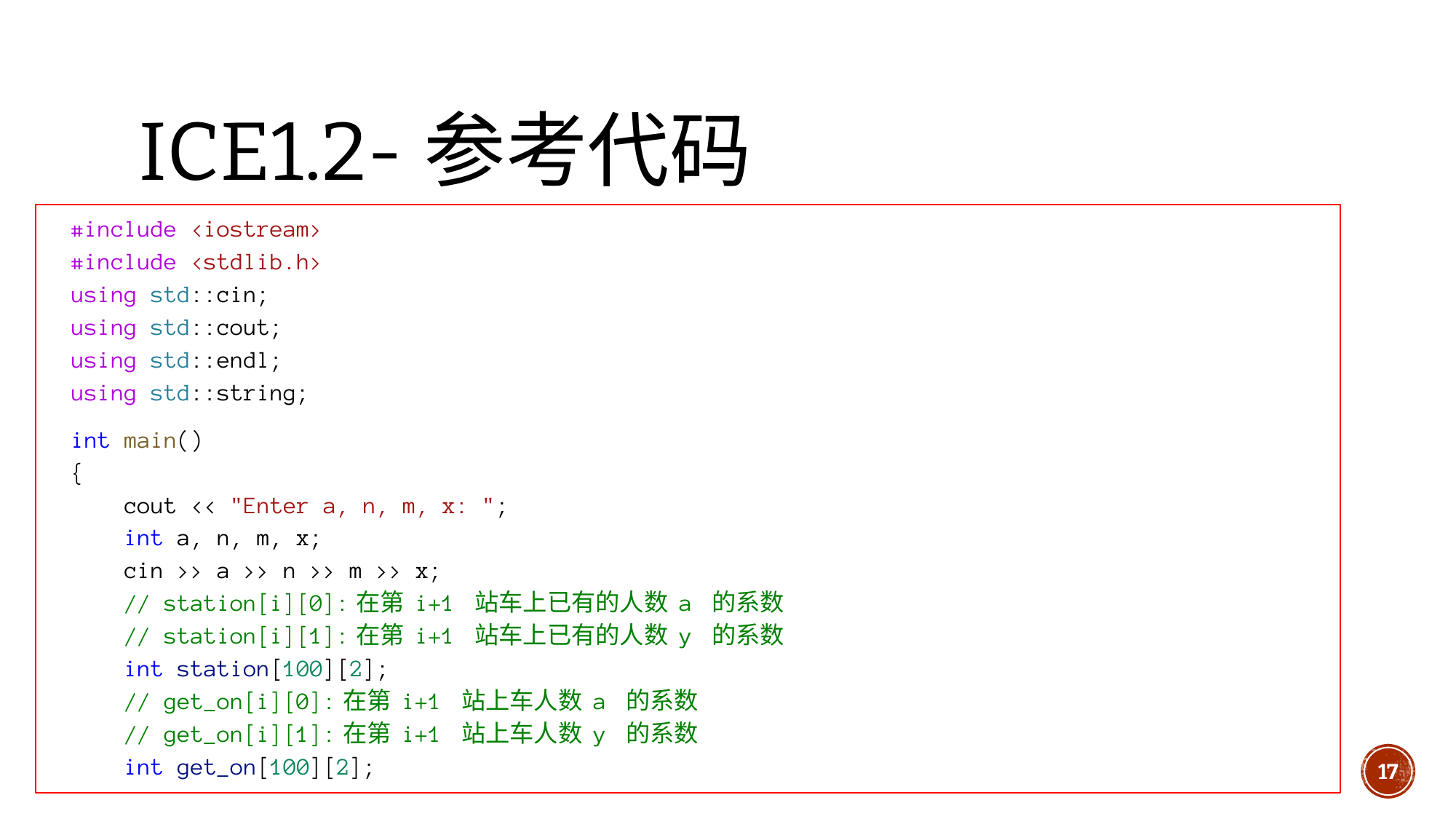

# ICE1.2-参考代码

#include <iostream>
#include <stdlib.h>
using std::cin;
using std::cout;
using std::endl;
using std::string;
int main()
{
    cout << "Enter a, n, m, x: ";
    int a, n, m, x;
    cin >> a >> n >> m >> x;
    // station[i][0]:在第 i+1 站车上已有的人数 a 的系数
    // station[i][1]:在第 i+1 站车上已有的人数 y 的系数
    int station[100][2];
    // get_on[i][0]:在第 i+1 站上车人数 a 的系数
    // get_on[i][1]:在第 i+1 站上车人数 y 的系数
    int get_on[100][2];

17